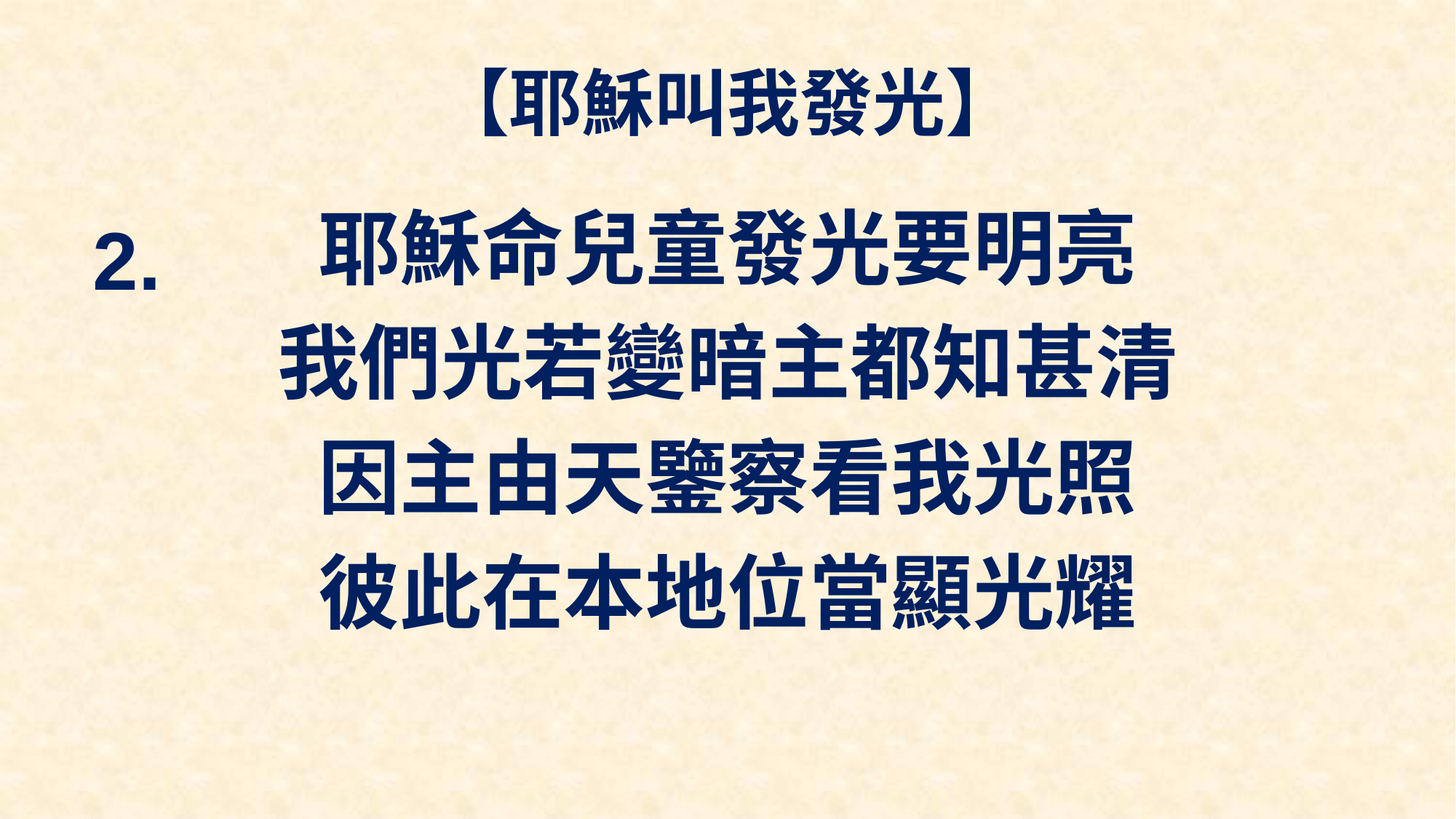

# 【耶穌叫我發光】
耶穌命兒童發光要明亮
我們光若變暗主都知甚清
因主由天鑒察看我光照
彼此在本地位當顯光耀
2.